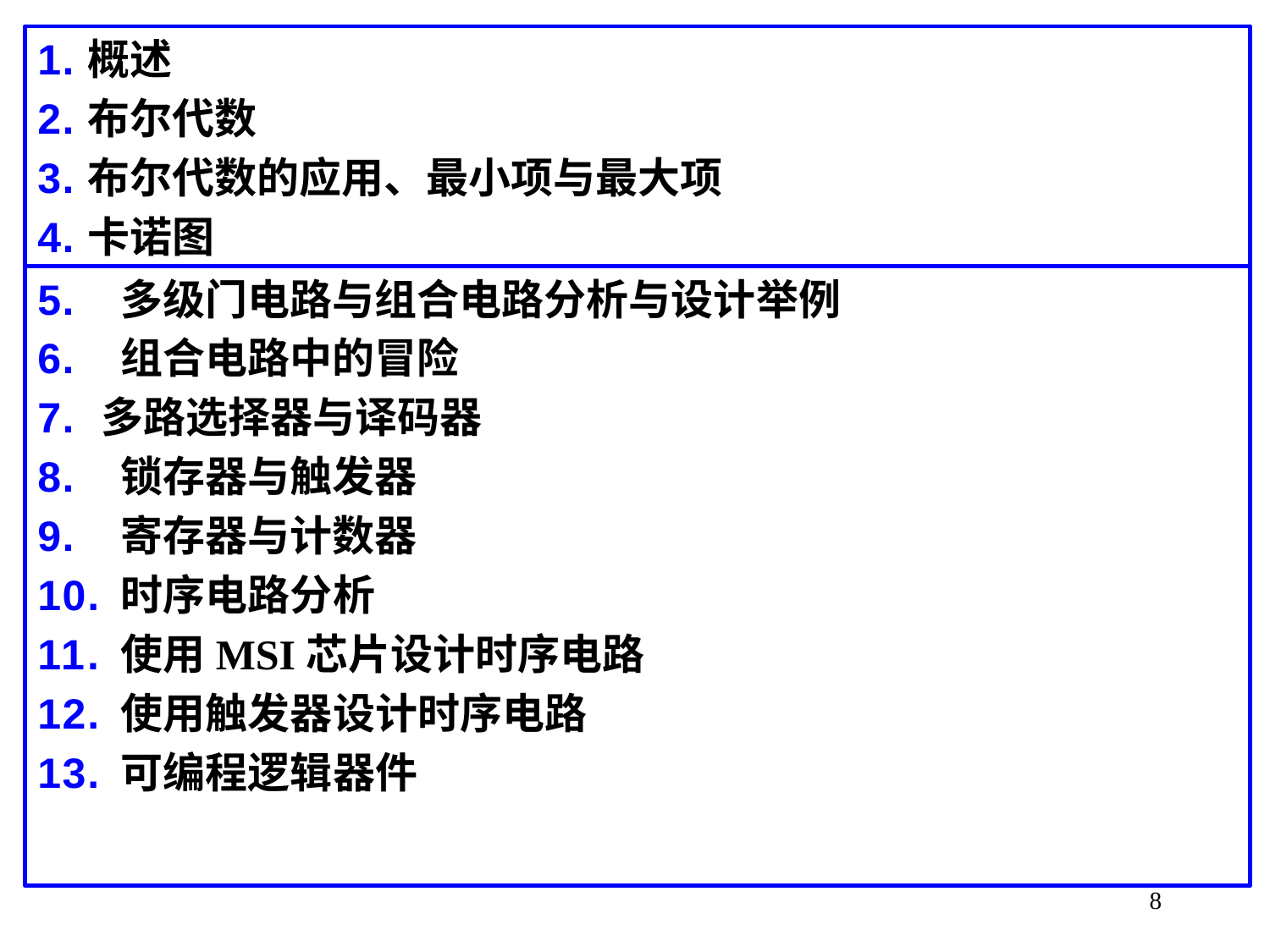

概述
布尔代数
布尔代数的应用、最小项与最大项
卡诺图
 多级门电路与组合电路分析与设计举例
 组合电路中的冒险
多路选择器与译码器
 锁存器与触发器
 寄存器与计数器
 时序电路分析
 使用MSI芯片设计时序电路
 使用触发器设计时序电路
 可编程逻辑器件

8